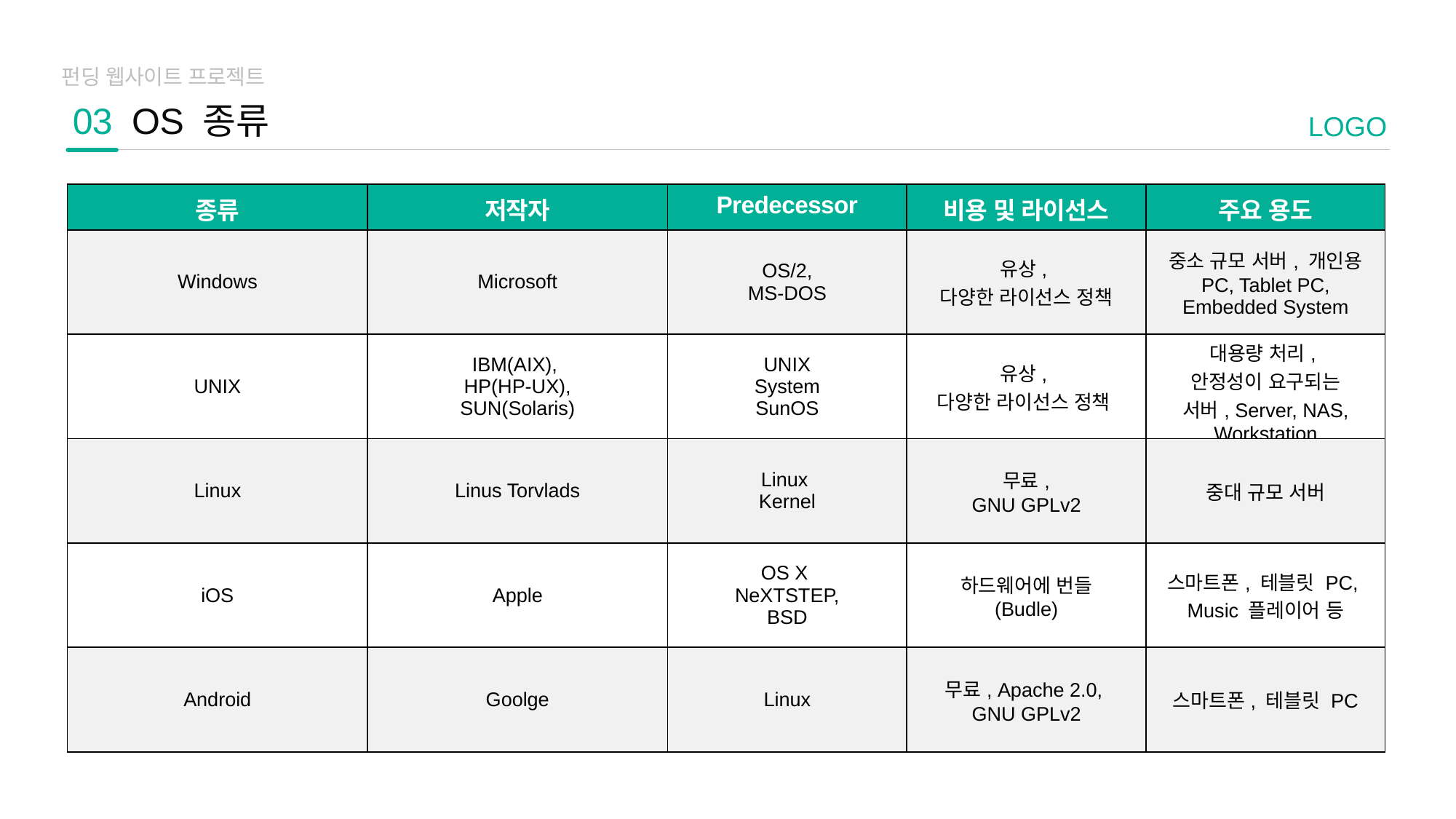

펀딩 웹사이트 프로젝트
03
OS 종류
LOGO
| 종류 | 저작자 | Predecessor | 비용 및 라이선스 | 주요 용도 |
| --- | --- | --- | --- | --- |
| Windows | Microsoft | OS/2, MS-DOS | 유상, 다양한 라이선스 정책 | 중소 규모 서버, 개인용 PC, Tablet PC, Embedded System |
| UNIX | IBM(AIX), HP(HP-UX), SUN(Solaris) | UNIX System SunOS | 유상, 다양한 라이선스 정책 | 대용량 처리, 안정성이 요구되는 서버, Server, NAS, Workstation |
| Linux | Linus Torvlads | Linux Kernel | 무료, GNU GPLv2 | 중대 규모 서버 |
| iOS | Apple | OS X NeXTSTEP, BSD | 하드웨어에 번들 (Budle) | 스마트폰, 테블릿 PC, Music 플레이어 등 |
| Android | Goolge | Linux | 무료, Apache 2.0, GNU GPLv2 | 스마트폰, 테블릿 PC |